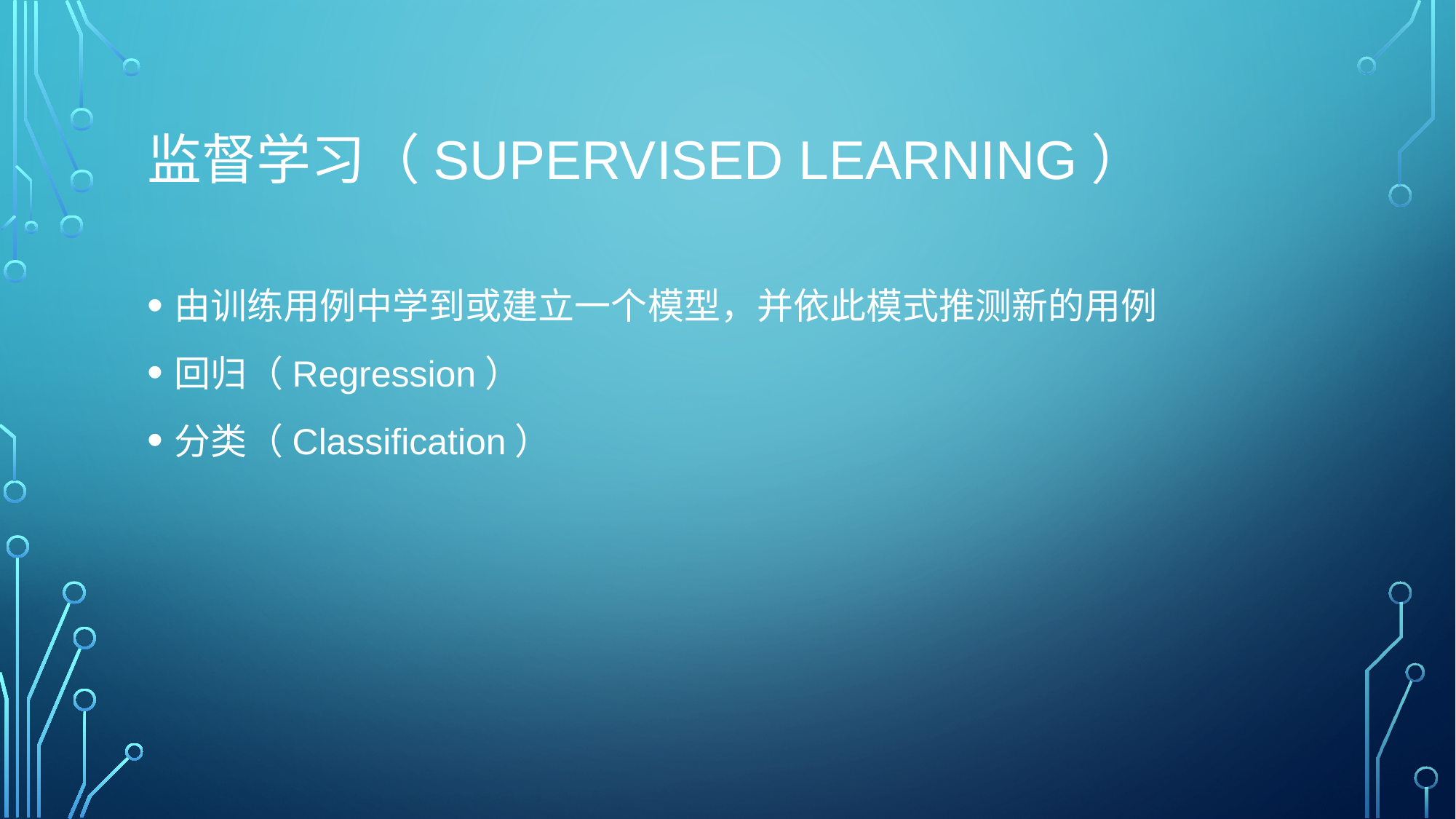

# 监督学习（Supervised Learning）
由训练用例中学到或建立一个模型，并依此模式推测新的用例
回归（Regression）
分类（Classification）